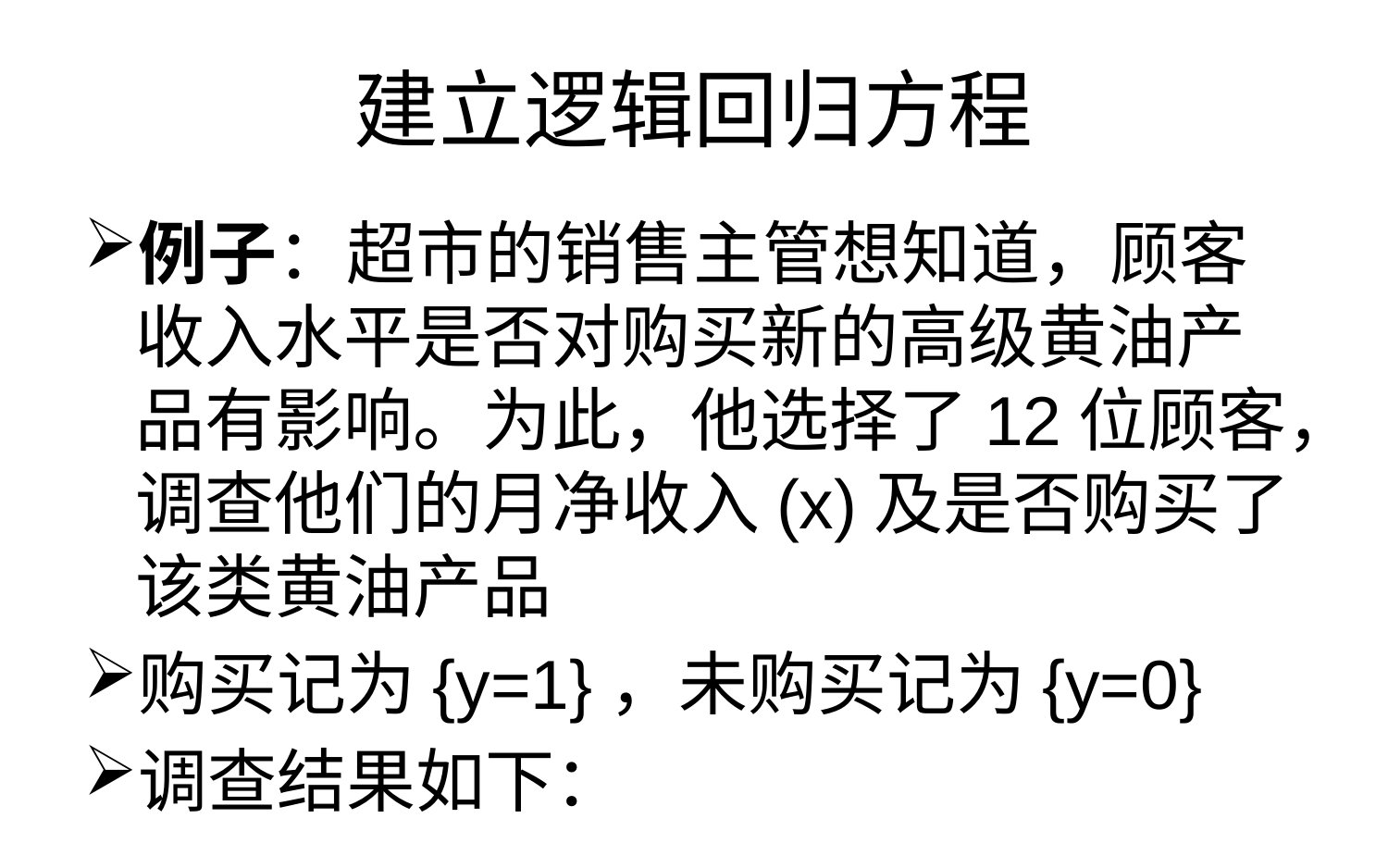

# 建立逻辑回归方程
例子：超市的销售主管想知道，顾客收入水平是否对购买新的高级黄油产品有影响。为此，他选择了12位顾客，调查他们的月净收入(x)及是否购买了该类黄油产品
购买记为{y=1}，未购买记为{y=0}
调查结果如下：